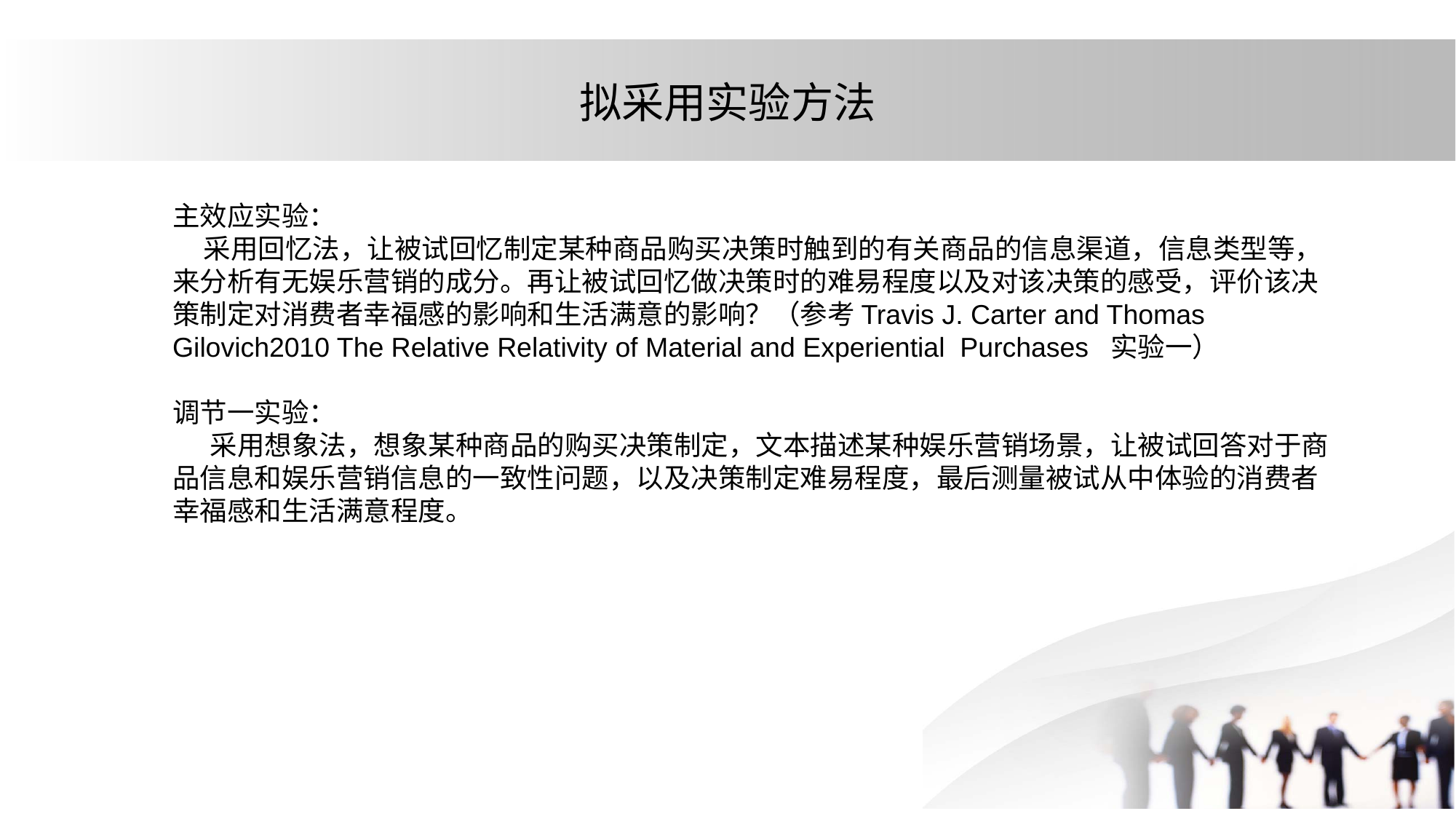

# 拟采用实验方法
主效应实验：
    采用回忆法，让被试回忆制定某种商品购买决策时触到的有关商品的信息渠道，信息类型等，来分析有无娱乐营销的成分。再让被试回忆做决策时的难易程度以及对该决策的感受，评价该决策制定对消费者幸福感的影响和生活满意的影响？（参考Travis J. Carter and Thomas Gilovich2010 The Relative Relativity of Material and Experiential  Purchases  实验一）

调节一实验：
     采用想象法，想象某种商品的购买决策制定，文本描述某种娱乐营销场景，让被试回答对于商品信息和娱乐营销信息的一致性问题，以及决策制定难易程度，最后测量被试从中体验的消费者幸福感和生活满意程度。